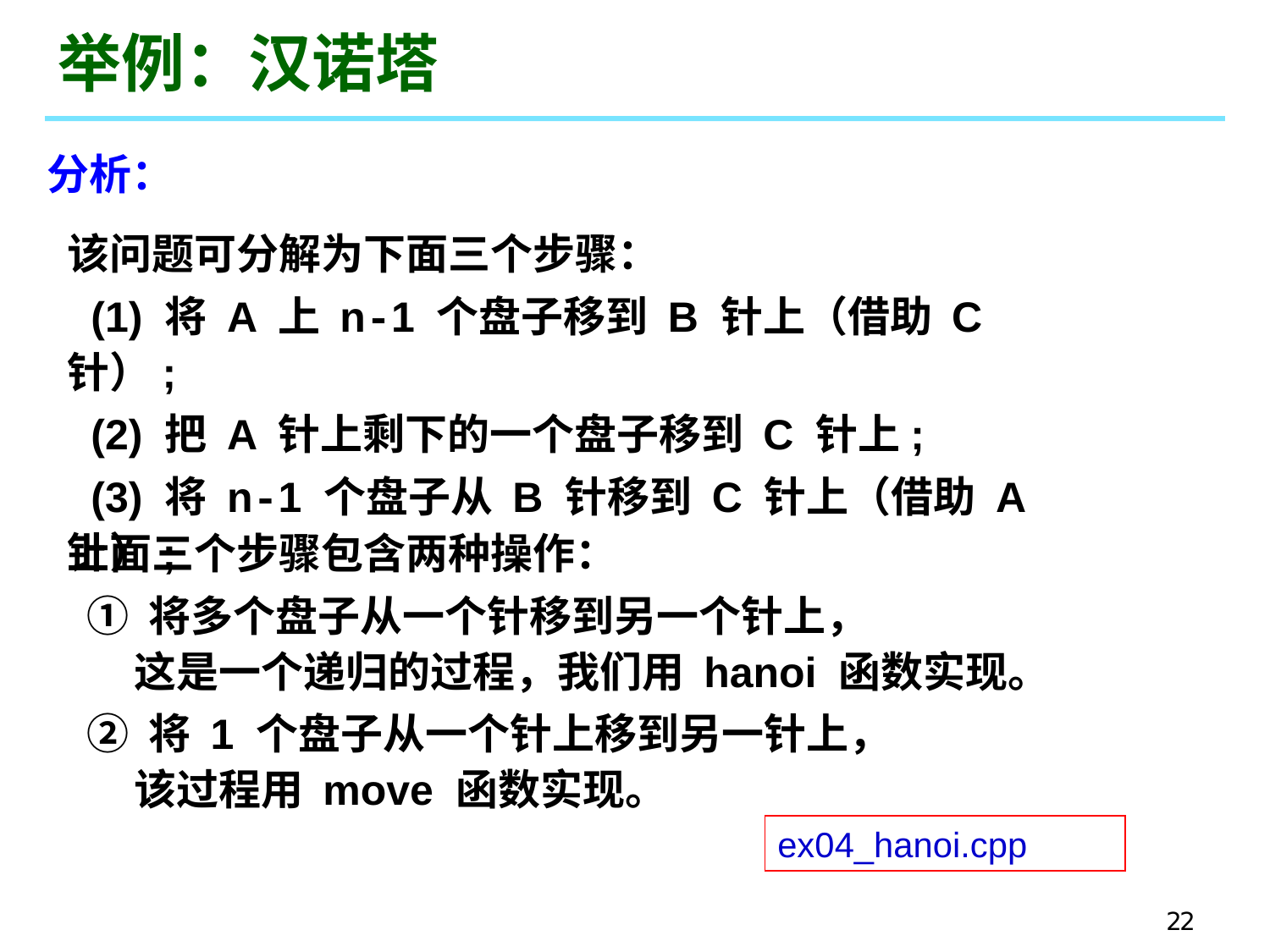

# 举例：汉诺塔
分析：
该问题可分解为下面三个步骤：
  (1) 将 A 上 n-1 个盘子移到 B 针上（借助 C 针）;
  (2) 把 A 针上剩下的一个盘子移到 C 针上;
  (3) 将 n-1 个盘子从 B 针移到 C 针上（借助 A 针）;
上面三个步骤包含两种操作：
  ① 将多个盘子从一个针移到另一个针上，
       这是一个递归的过程，我们用 hanoi 函数实现。
  ② 将 1 个盘子从一个针上移到另一针上，
       该过程用 move 函数实现。
ex04_hanoi.cpp
22